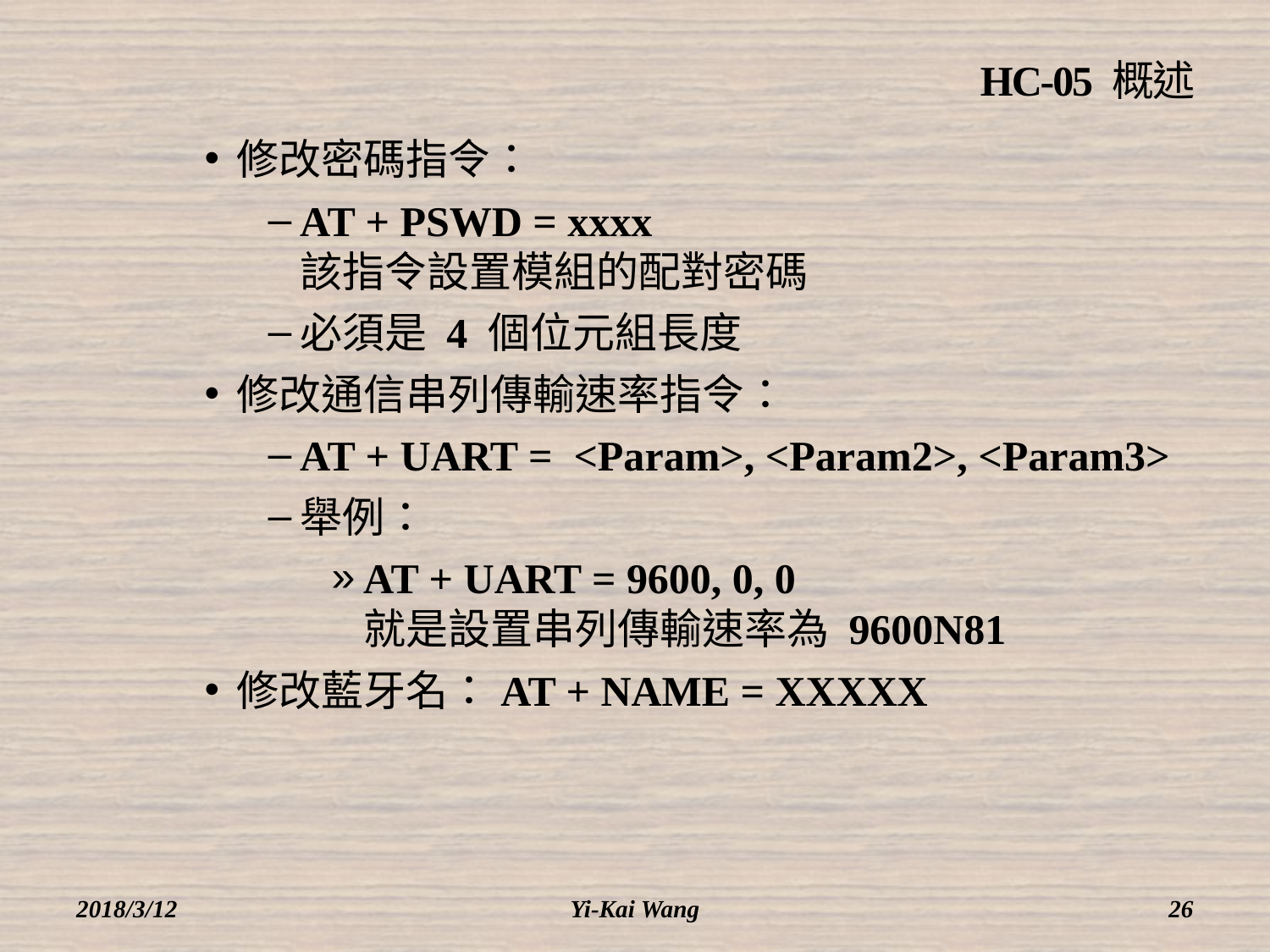

# HC-05 概述
修改密碼指令：
AT + PSWD = xxxx
該指令設置模組的配對密碼
必須是 4 個位元組長度
修改通信串列傳輸速率指令：
AT + UART =  <Param>, <Param2>, <Param3>
舉例：
AT + UART = 9600, 0, 0
就是設置串列傳輸速率為 9600N81
修改藍牙名：AT + NAME = XXXXX
2018/3/12
Yi-Kai Wang
26